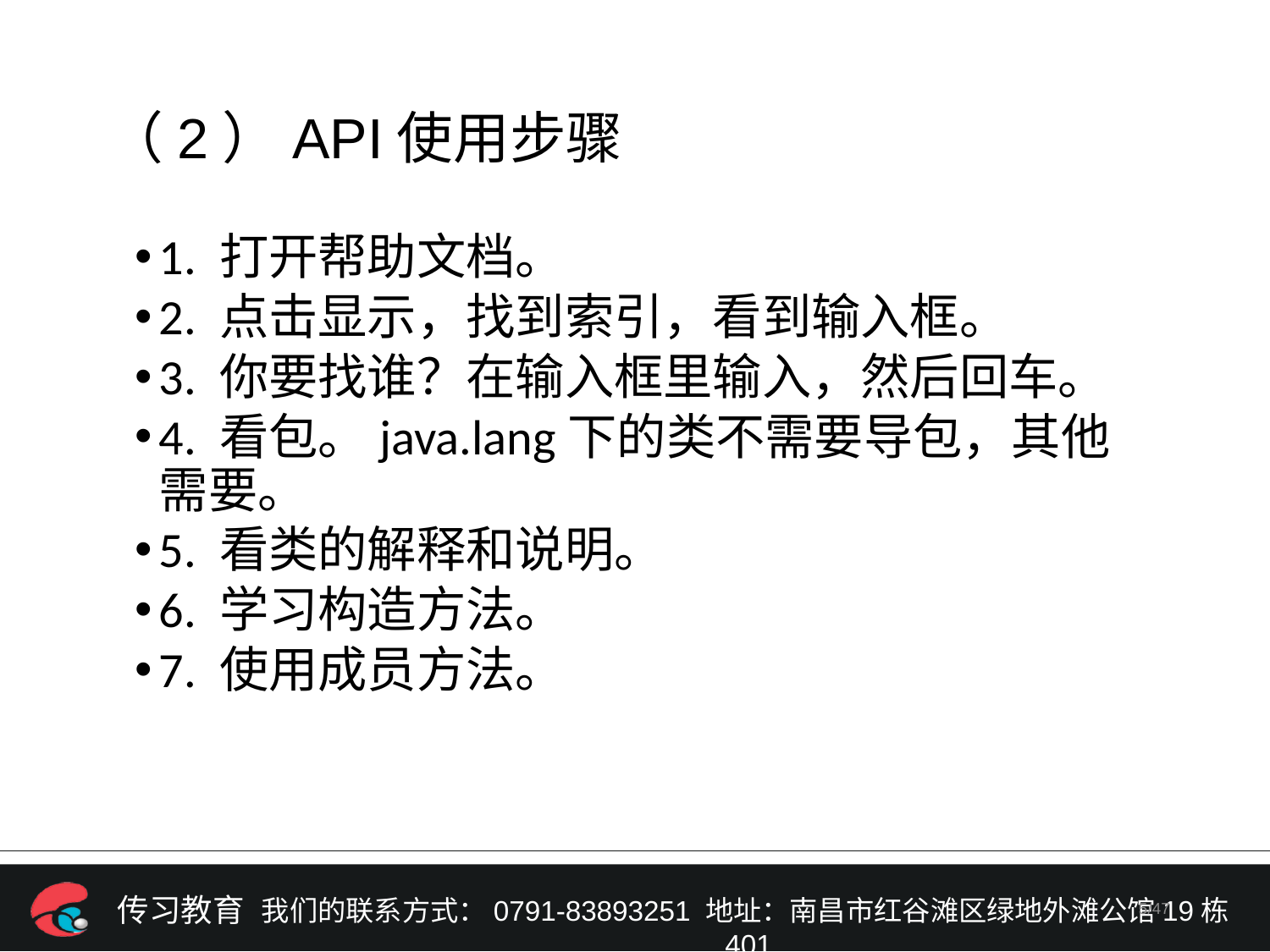

（2）API使用步骤
1. 打开帮助文档。
2. 点击显示，找到索引，看到输入框。
3. 你要找谁？在输入框里输入，然后回车。
4. 看包。java.lang下的类不需要导包，其他需要。
5. 看类的解释和说明。
6. 学习构造方法。
7. 使用成员方法。
5/47